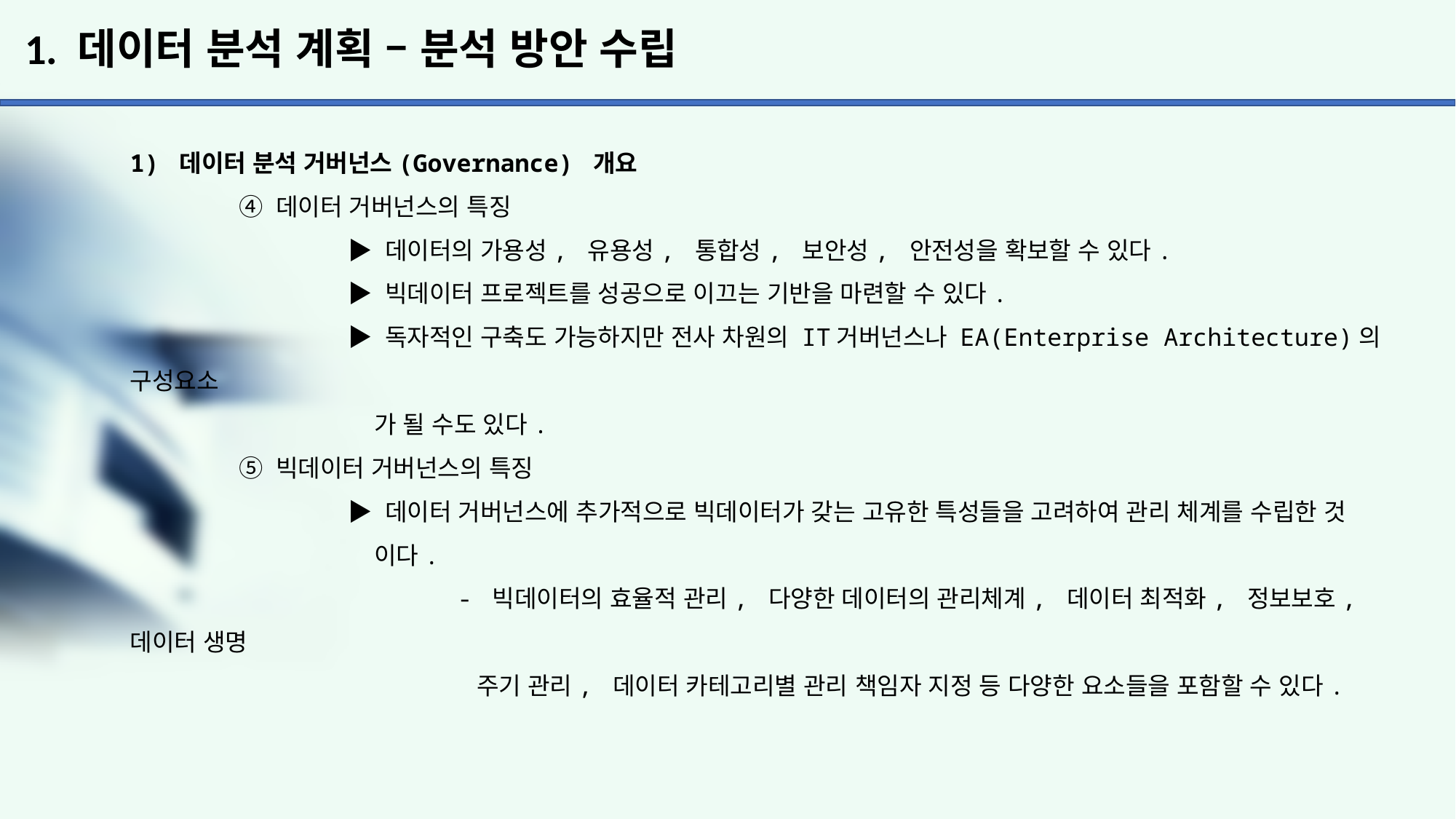

# 1. 데이터 분석 계획 – 분석 방안 수립
1) 데이터 분석 거버넌스(Governance) 개요
	④ 데이터 거버넌스의 특징
		▶ 데이터의 가용성, 유용성, 통합성, 보안성, 안전성을 확보할 수 있다.
		▶ 빅데이터 프로젝트를 성공으로 이끄는 기반을 마련할 수 있다.
		▶ 독자적인 구축도 가능하지만 전사 차원의 IT거버넌스나 EA(Enterprise Architecture)의 구성요소
		   가 될 수도 있다.
	⑤ 빅데이터 거버넌스의 특징
		▶ 데이터 거버넌스에 추가적으로 빅데이터가 갖는 고유한 특성들을 고려하여 관리 체계를 수립한 것
		   이다.
			- 빅데이터의 효율적 관리, 다양한 데이터의 관리체계, 데이터 최적화, 정보보호, 데이터 생명
			  주기 관리, 데이터 카테고리별 관리 책임자 지정 등 다양한 요소들을 포함할 수 있다.